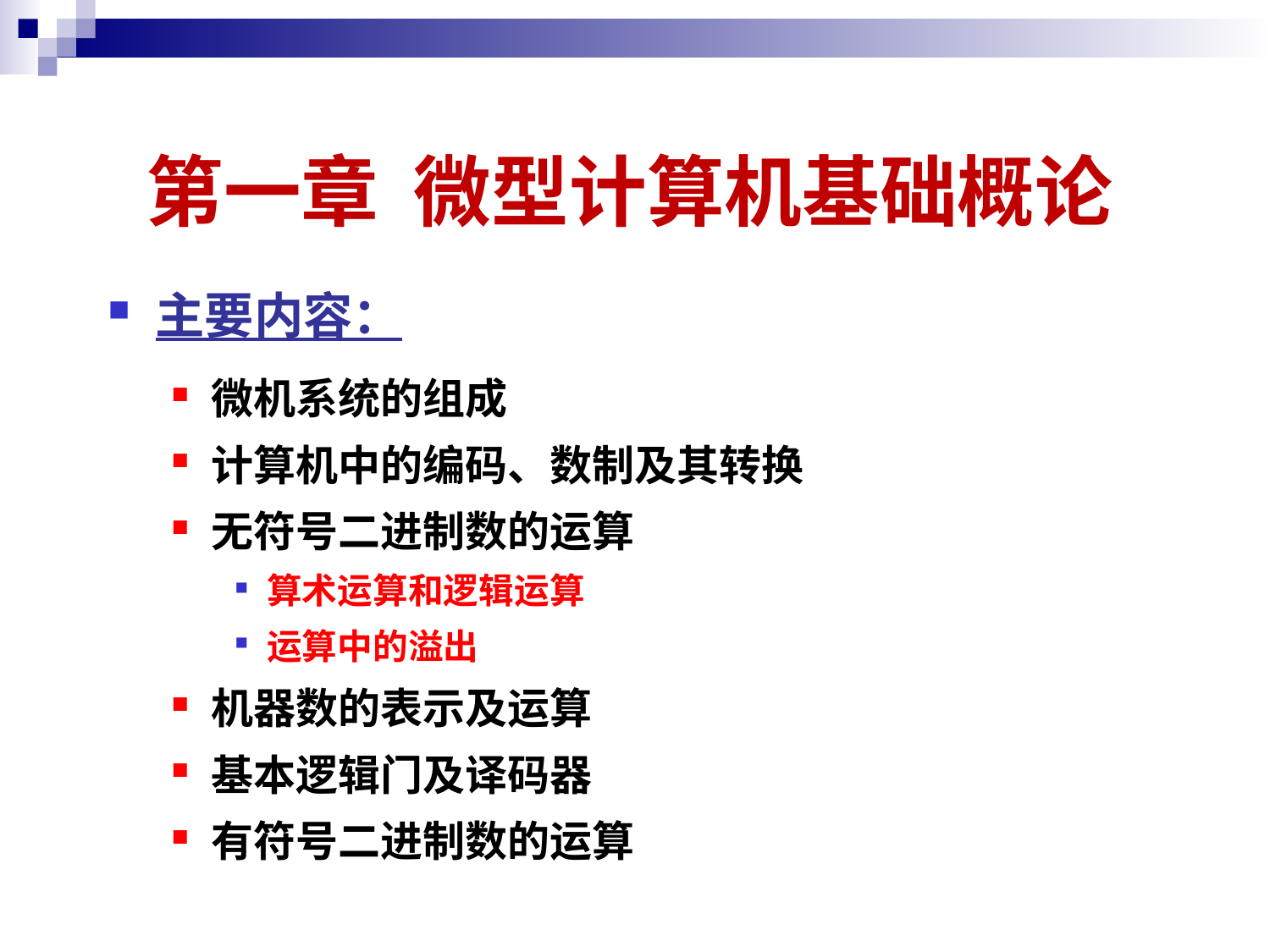

第一章  微型计算机基础概论
主要内容：
微机系统的组成
计算机中的编码、数制及其转换
无符号二进制数的运算
算术运算和逻辑运算
运算中的溢出
机器数的表示及运算
基本逻辑门及译码器
有符号二进制数的运算